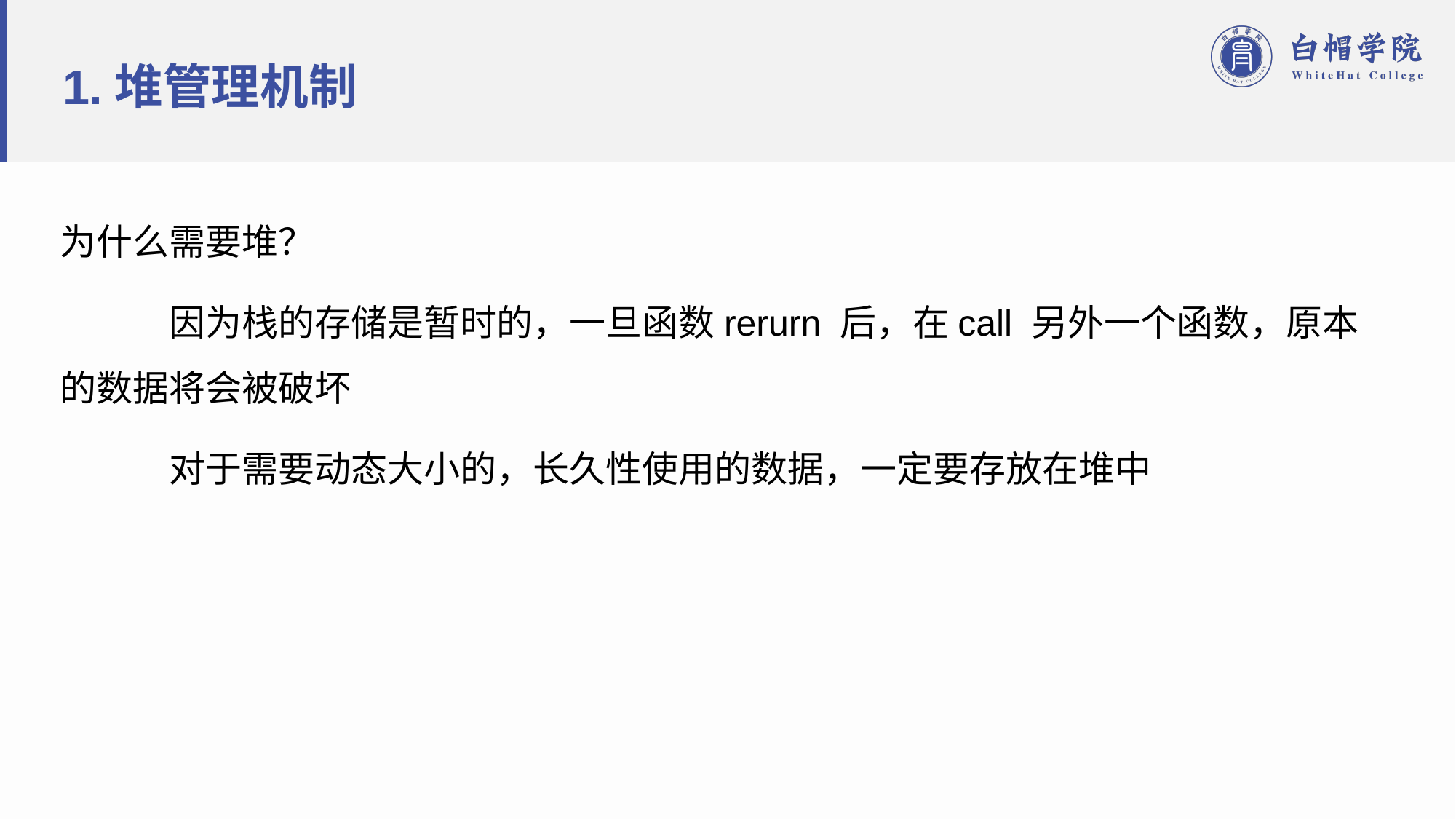

# 1.堆管理机制
为什么需要堆？
	因为栈的存储是暂时的，一旦函数rerurn 后，在call 另外一个函数，原本的数据将会被破坏
	对于需要动态大小的，长久性使用的数据，一定要存放在堆中